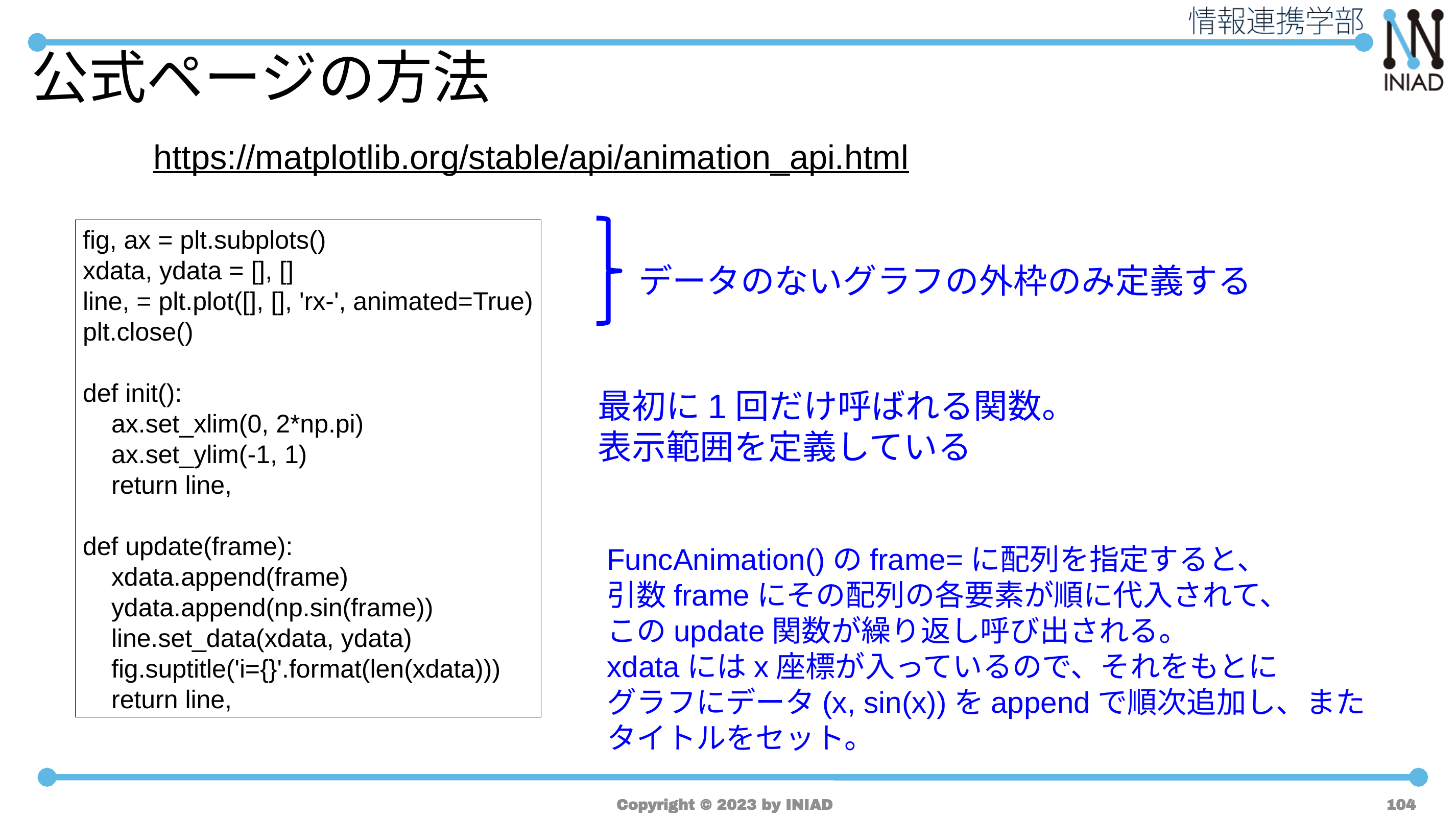

# 公式ページの方法
https://matplotlib.org/stable/api/animation_api.html

fig, ax = plt.subplots()
xdata, ydata = [], []
line, = plt.plot([], [], 'rx-', animated=True)
plt.close()

def init():
    ax.set_xlim(0, 2*np.pi)
    ax.set_ylim(-1, 1)
    return line,

def update(frame):
    xdata.append(frame)
    ydata.append(np.sin(frame))
    line.set_data(xdata, ydata)
    fig.suptitle('i={}'.format(len(xdata)))
    return line,
データのないグラフの外枠のみ定義する
最初に1回だけ呼ばれる関数。
表示範囲を定義している
FuncAnimation()のframe=に配列を指定すると、
引数frameにその配列の各要素が順に代入されて、
このupdate関数が繰り返し呼び出される。
xdataにはx座標が入っているので、それをもとに
グラフにデータ(x, sin(x))をappendで順次追加し、また
タイトルをセット。
Copyright © 2023 by INIAD
104